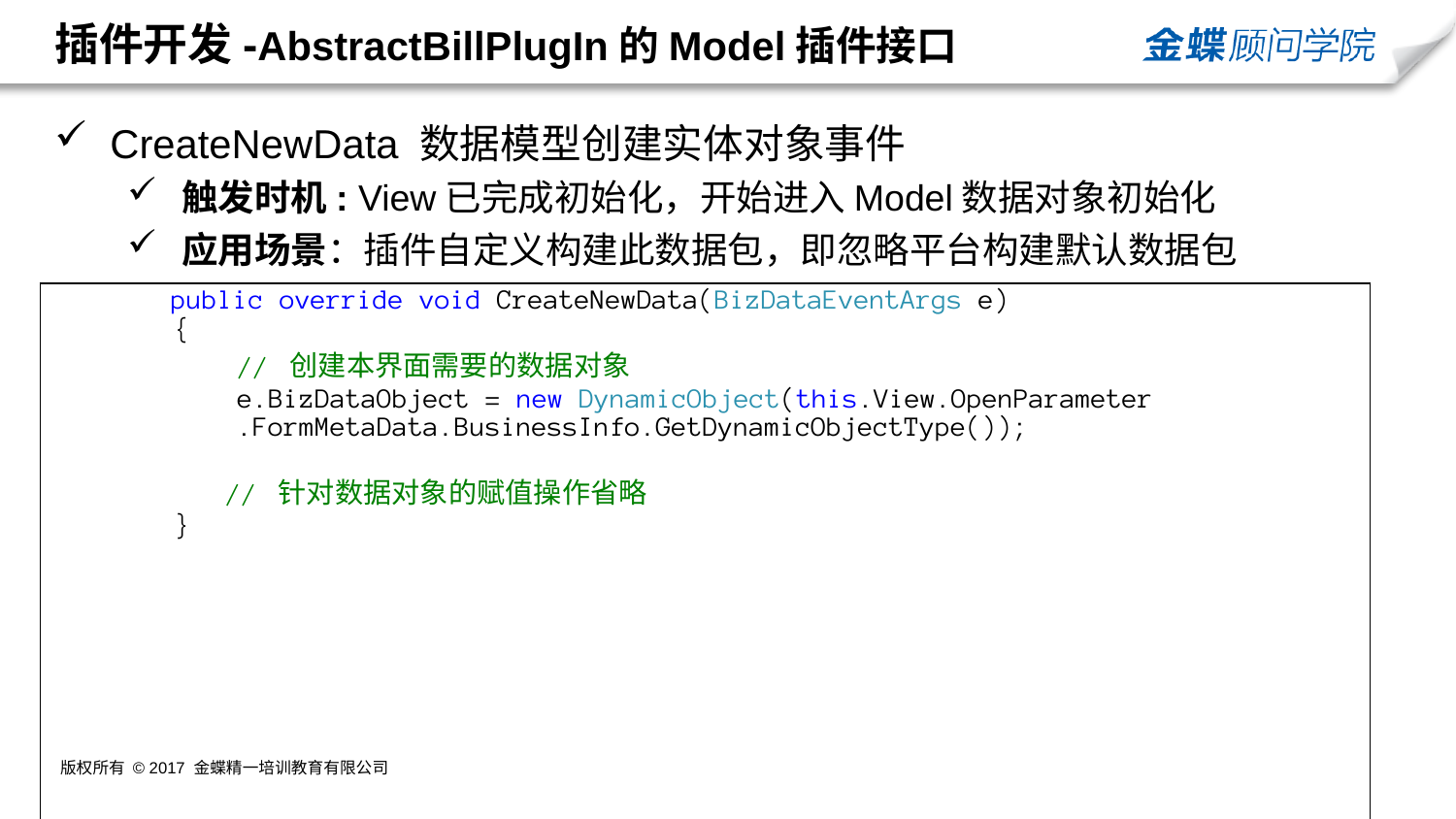

# 插件开发-AbstractBillPlugIn的Model插件接口
  CreateNewData 数据模型创建实体对象事件
触发时机: View已完成初始化，开始进入Model数据对象初始化
应用场景：插件自定义构建此数据包，即忽略平台构建默认数据包
| public override void CreateNewData(BizDataEventArgs e) { // 创建本界面需要的数据对象 e.BizDataObject = new DynamicObject(this.View.OpenParameter .FormMetaData.BusinessInfo.GetDynamicObjectType());  // 针对数据对象的赋值操作省略 } |
| --- |